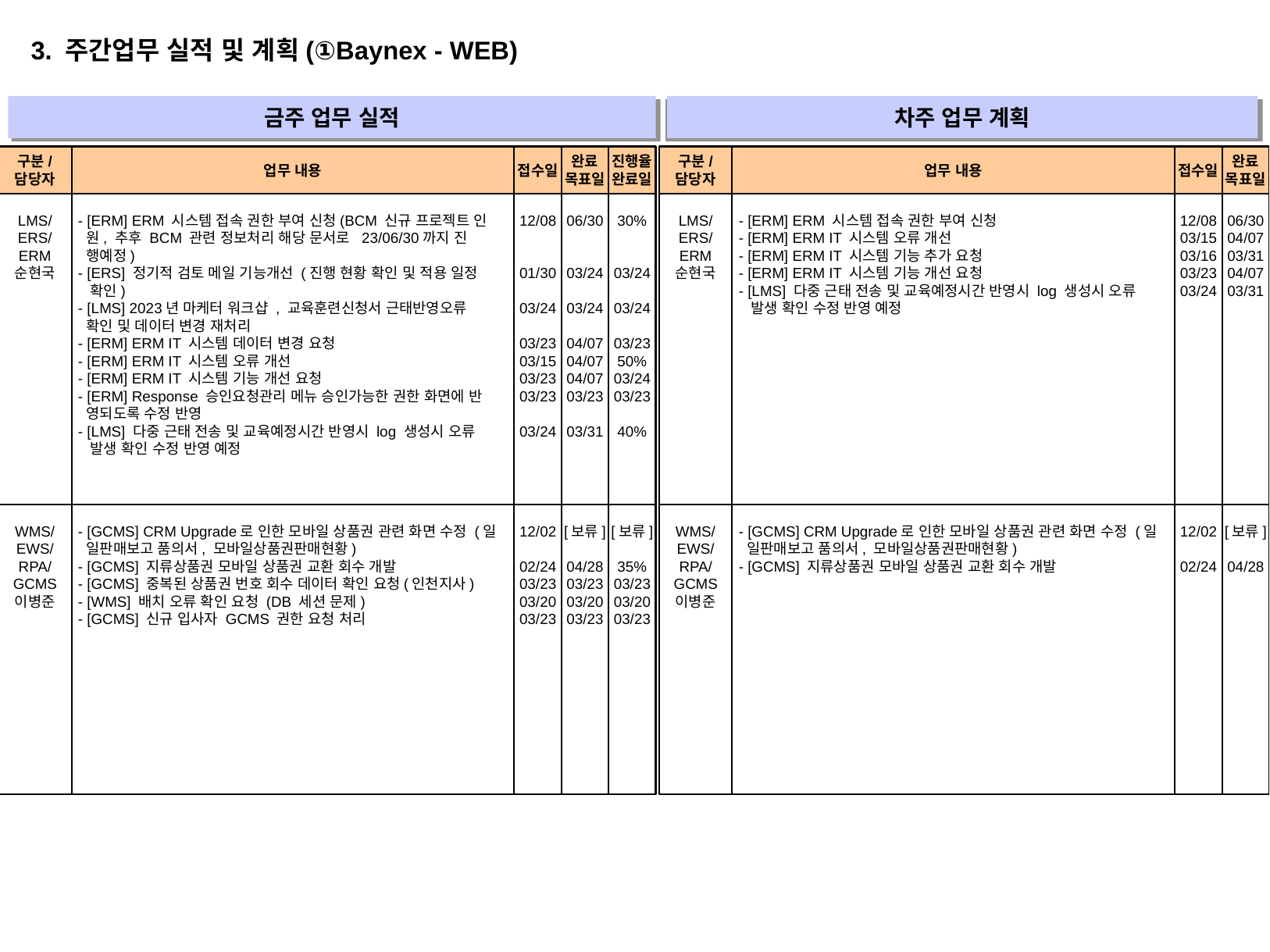

3. 주간업무 실적 및 계획(①Baynex - WEB)
금주 업무 실적
차주 업무 계획
" "
" "
구분/
담당자
업무 내용
접수일
완료
목표일
진행율
완료일
구분/
담당자
업무 내용
접수일
완료
목표일
LMS/
ERS/
ERM
순현국

- [ERM] ERM 시스템 접속 권한 부여 신청(BCM 신규 프로젝트 인
  원, 추후 BCM 관련 정보처리 해당 문서로  23/06/30까지 진
  행예정)
- [ERS] 정기적 검토 메일 기능개선 (진행 현황 확인 및 적용 일정
   확인)
- [LMS] 2023년 마케터 워크샵 , 교육훈련신청서 근태반영오류
  확인 및 데이터 변경 재처리
- [ERM] ERM IT 시스템 데이터 변경 요청
- [ERM] ERM IT 시스템 오류 개선
- [ERM] ERM IT 시스템 기능 개선 요청
- [ERM] Response 승인요청관리 메뉴 승인가능한 권한 화면에 반
  영되도록 수정 반영
- [LMS] 다중 근태 전송 및 교육예정시간 반영시 log 생성시 오류
   발생 확인 수정 반영 예정
12/08
01/30
03/24
03/23
03/15
03/23
03/23
03/24
06/30
03/24
03/24
04/07
04/07
04/07
03/23
03/31
30%
03/24
03/24
03/23
50%
03/24
03/23
40%
LMS/
ERS/
ERM
순현국

- [ERM] ERM 시스템 접속 권한 부여 신청
- [ERM] ERM IT 시스템 오류 개선
- [ERM] ERM IT 시스템 기능 추가 요청
- [ERM] ERM IT 시스템 기능 개선 요청
- [LMS] 다중 근태 전송 및 교육예정시간 반영시 log 생성시 오류
   발생 확인 수정 반영 예정
12/08
03/15
03/16
03/23
03/24
06/30
04/07
03/31
04/07
03/31
WMS/
EWS/
RPA/
GCMS
이병준

- [GCMS] CRM Upgrade로 인한 모바일 상품권 관련 화면 수정 (일
  일판매보고 품의서, 모바일상품권판매현황)
- [GCMS] 지류상품권 모바일 상품권 교환 회수 개발
- [GCMS] 중복된 상품권 번호 회수 데이터 확인 요청(인천지사)
- [WMS] 배치 오류 확인 요청 (DB 세션 문제)
- [GCMS] 신규 입사자 GCMS 권한 요청 처리
12/02
02/24
03/23
03/20
03/23
[보류]
04/28
03/23
03/20
03/23
[보류]
35%
03/23
03/20
03/23
WMS/
EWS/
RPA/
GCMS
이병준

- [GCMS] CRM Upgrade로 인한 모바일 상품권 관련 화면 수정 (일
  일판매보고 품의서, 모바일상품권판매현황)
- [GCMS] 지류상품권 모바일 상품권 교환 회수 개발
12/02
02/24
[보류]
04/28